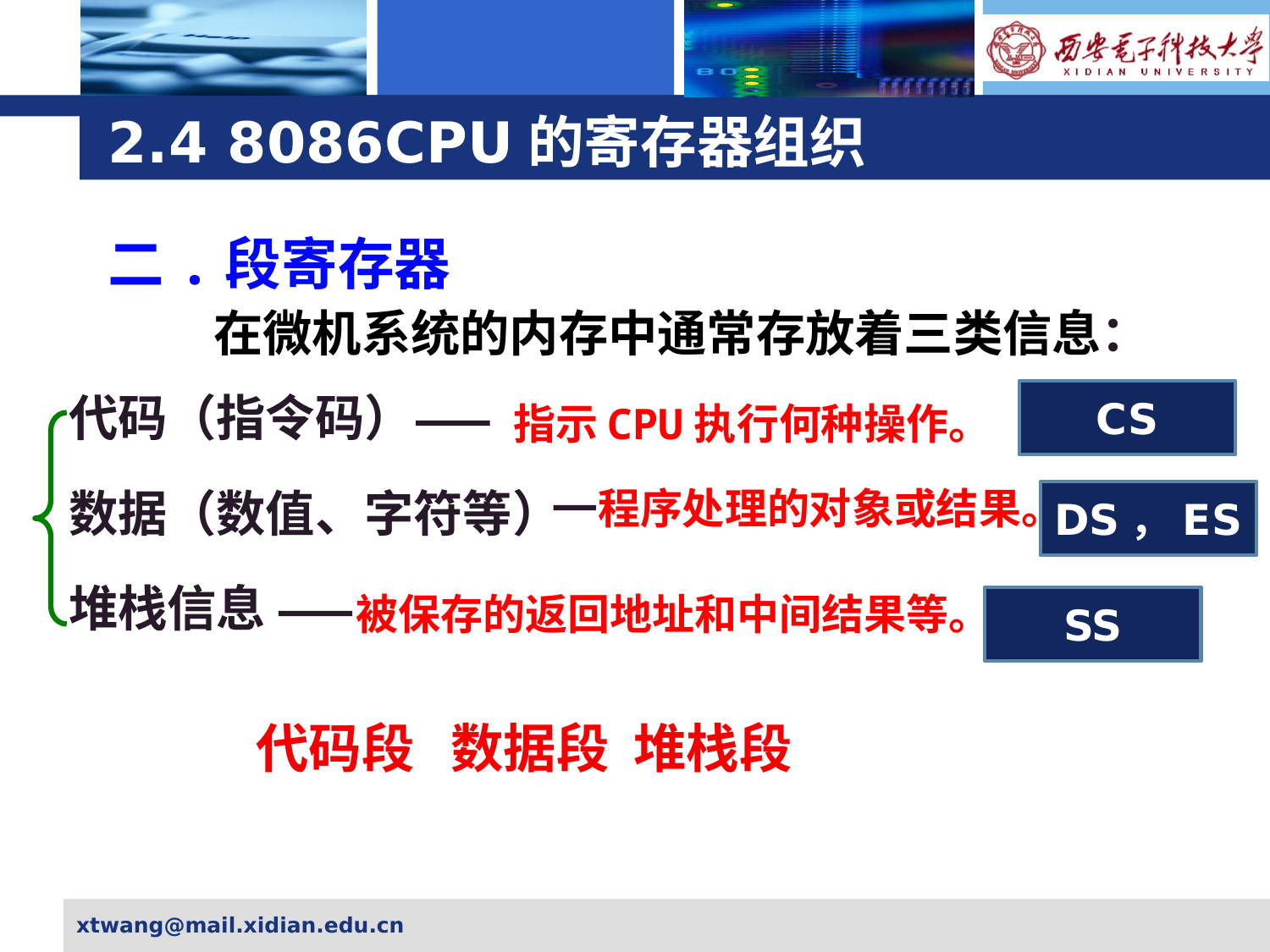

# 2.4 8086CPU的寄存器组织
二.段寄存器
在微机系统的内存中通常存放着三类信息：
代码（指令码）
CS
指示CPU执行何种操作。

数据（数值、字符等）
程序处理的对象或结果。
DS，ES

堆栈信息
被保存的返回地址和中间结果等。
SS

代码段   数据段  堆栈段
xtwang@mail.xidian.edu.cn